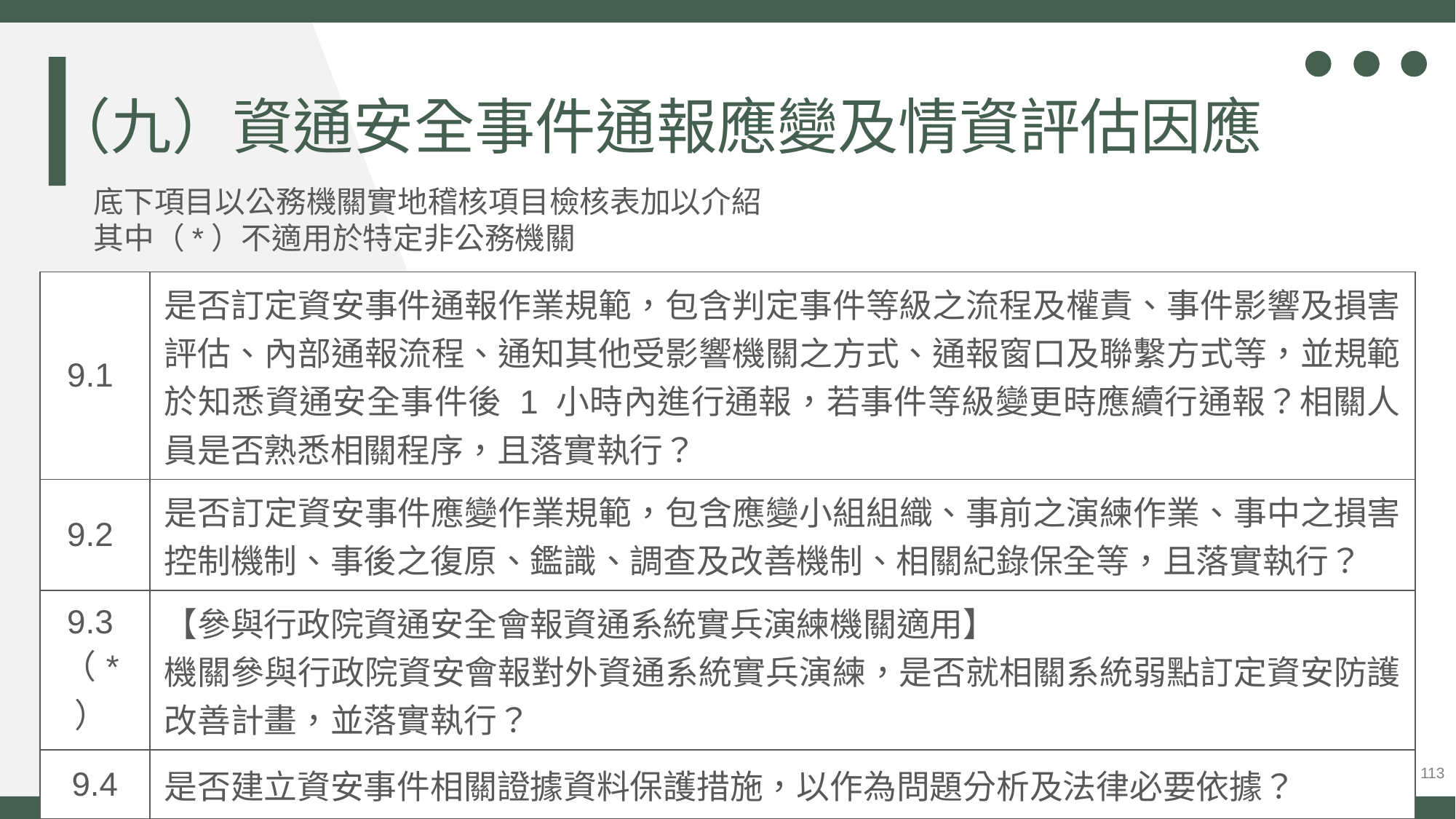

（九）資通安全事件通報應變及情資評估因應
底下項目以公務機關實地稽核項目檢核表加以介紹
其中（*）不適用於特定非公務機關
| 9.1 | 是否訂定資安事件通報作業規範，包含判定事件等級之流程及權責、事件影響及損害評估、內部通報流程、通知其他受影響機關之方式、通報窗口及聯繫方式等，並規範於知悉資通安全事件後 1 小時內進行通報，若事件等級變更時應續行通報？相關人員是否熟悉相關程序，且落實執行？ |
| --- | --- |
| 9.2 | 是否訂定資安事件應變作業規範，包含應變小組組織、事前之演練作業、事中之損害控制機制、事後之復原、鑑識、調查及改善機制、相關紀錄保全等，且落實執行？ |
| 9.3 （\*） | 【參與行政院資通安全會報資通系統實兵演練機關適用】 機關參與行政院資安會報對外資通系統實兵演練，是否就相關系統弱點訂定資安防護改善計畫，並落實執行？ |
| 9.4 | 是否建立資安事件相關證據資料保護措施，以作為問題分析及法律必要依據？ |
113